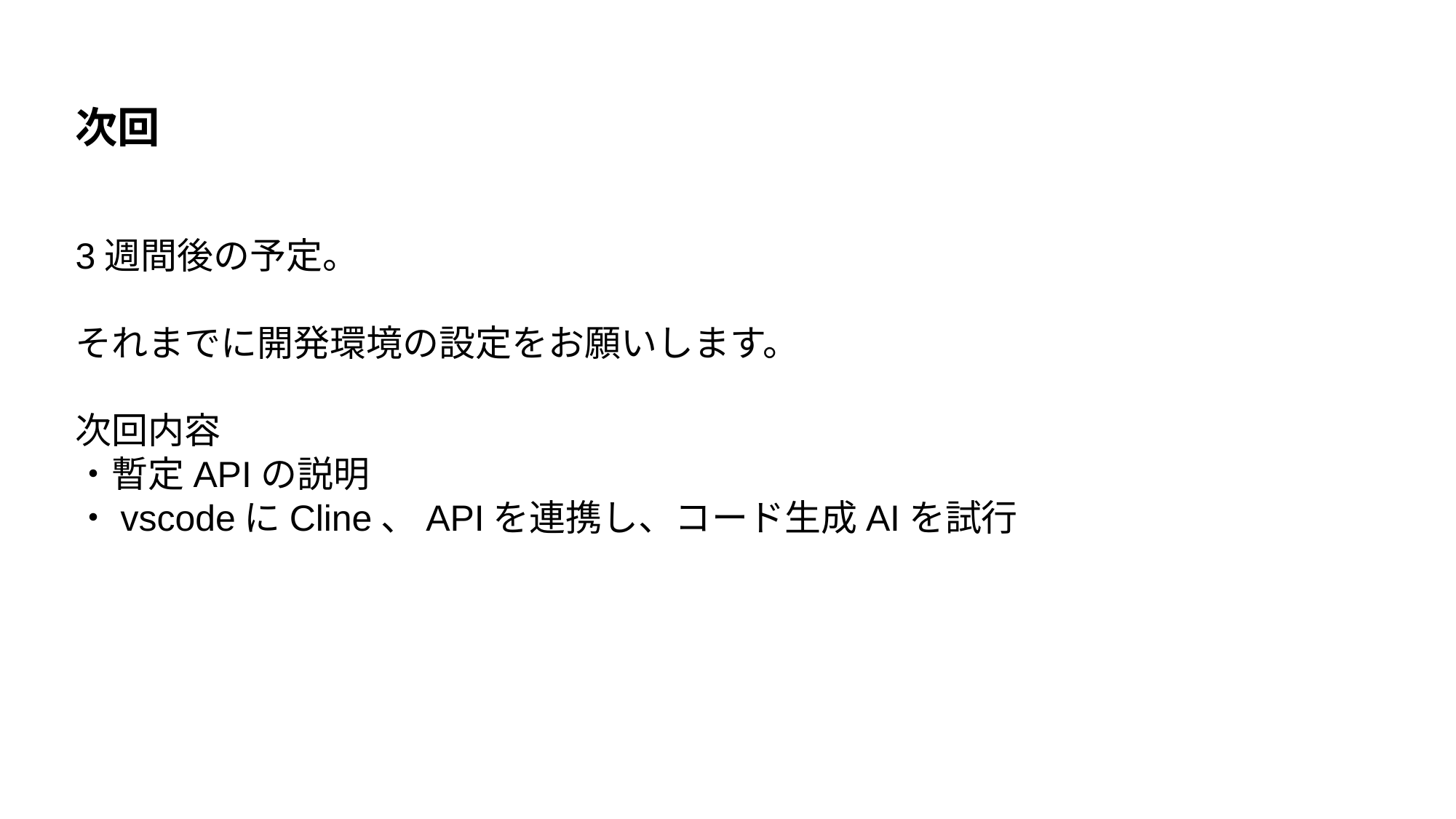

次回
3週間後の予定。

それまでに開発環境の設定をお願いします。

次回内容
・暫定APIの説明
・vscodeにCline、APIを連携し、コード生成AIを試行